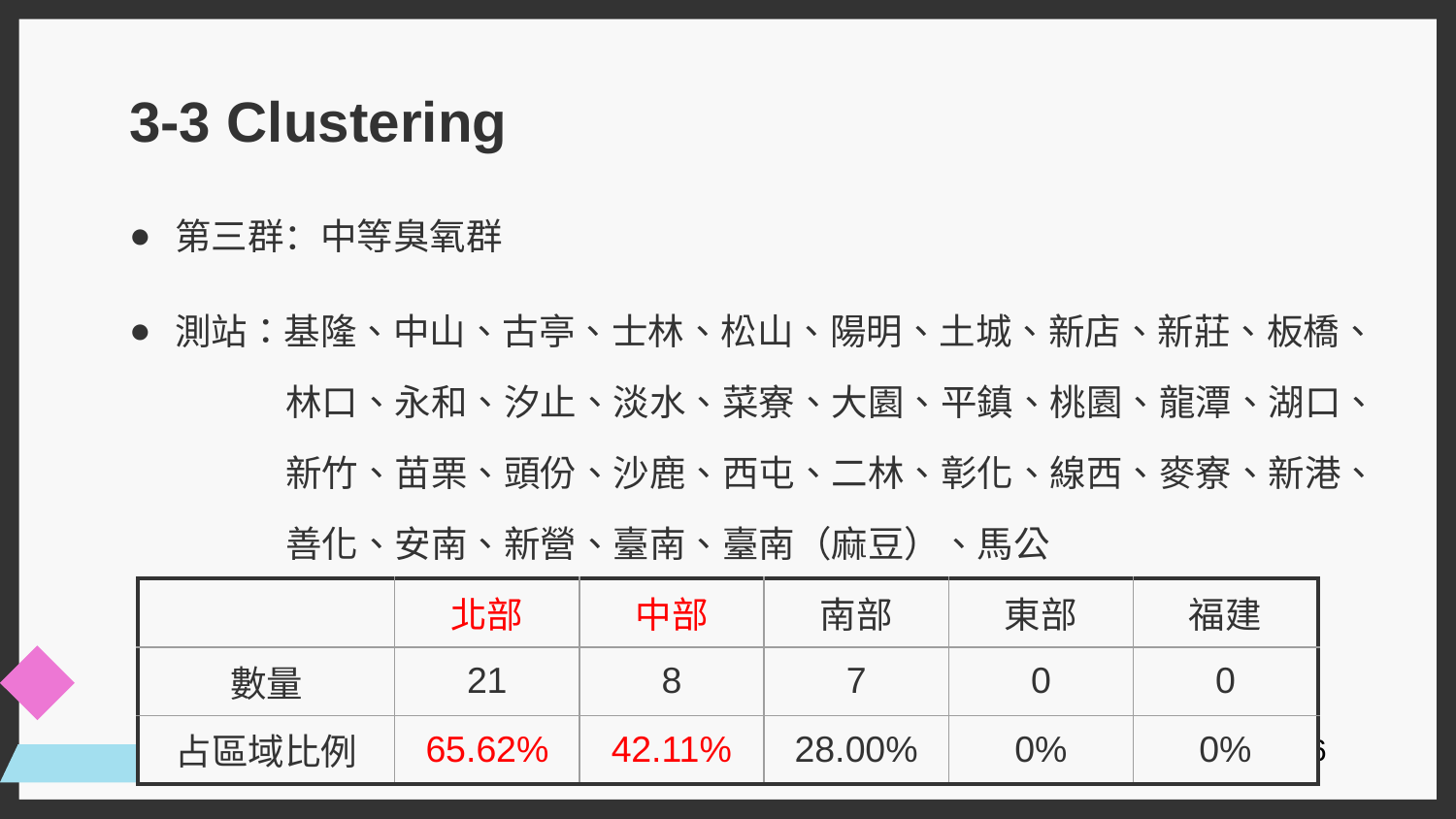

# 3-3 Clustering
第三群：中等臭氧群
測站：基隆、中山、古亭、士林、松山、陽明、土城、新店、新莊、板橋、
林口、永和、汐止、淡水、菜寮、大園、平鎮、桃園、龍潭、湖口、新竹、苗栗、頭份、沙鹿、西屯、二林、彰化、線西、麥寮、新港、善化、安南、新營、臺南、臺南（麻豆）、馬公

|  | 北部 | 中部 | 南部 | 東部 | 福建 |
| --- | --- | --- | --- | --- | --- |
| 數量 | 21 | 8 | 7 | 0 | 0 |
| 占區域比例 | 65.62% | 42.11% | 28.00% | 0% | 0% |